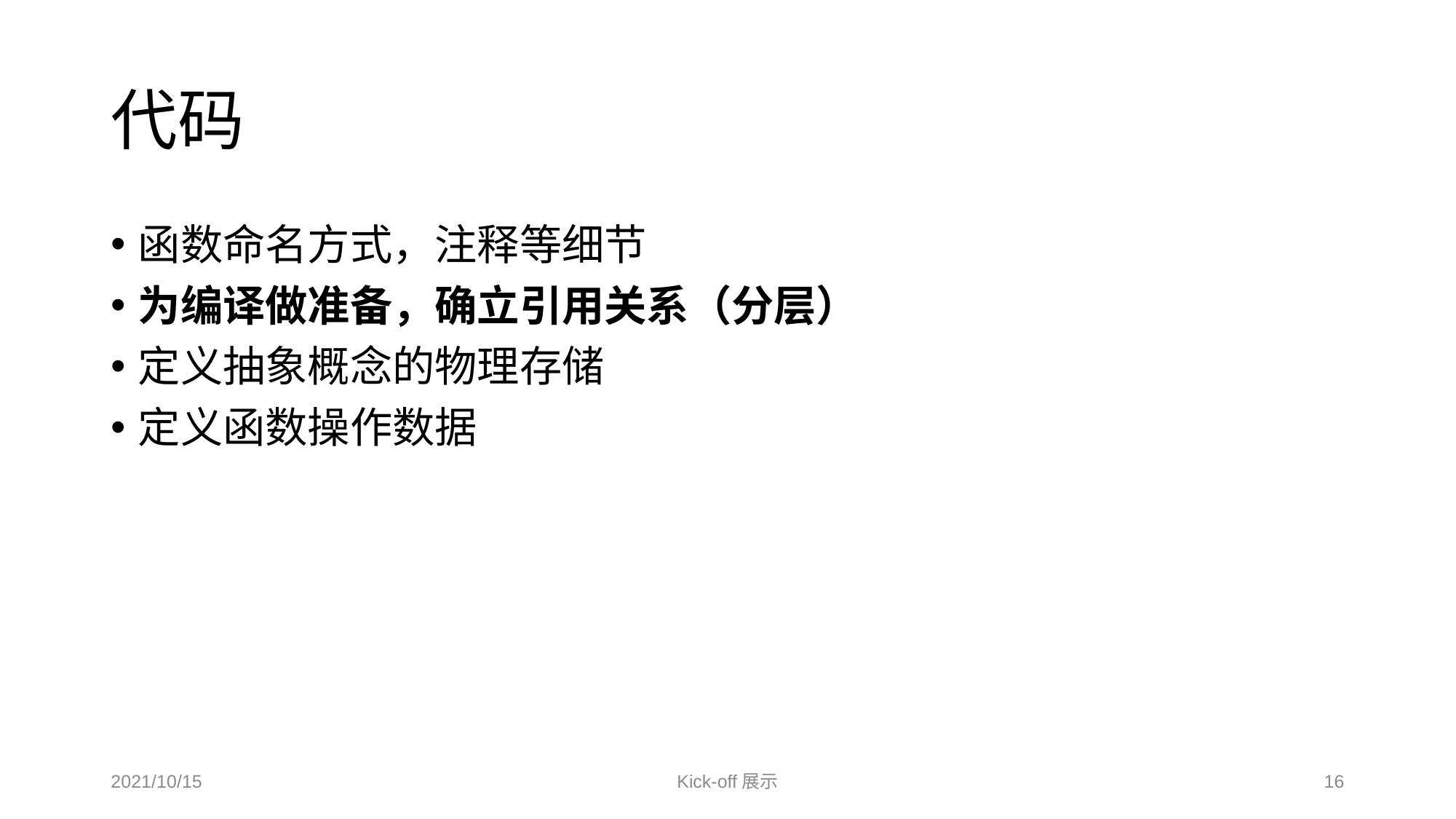

# 代码
函数命名方式，注释等细节
为编译做准备，确立引用关系（分层）
定义抽象概念的物理存储
定义函数操作数据

2021/10/15
Kick-off展示
16